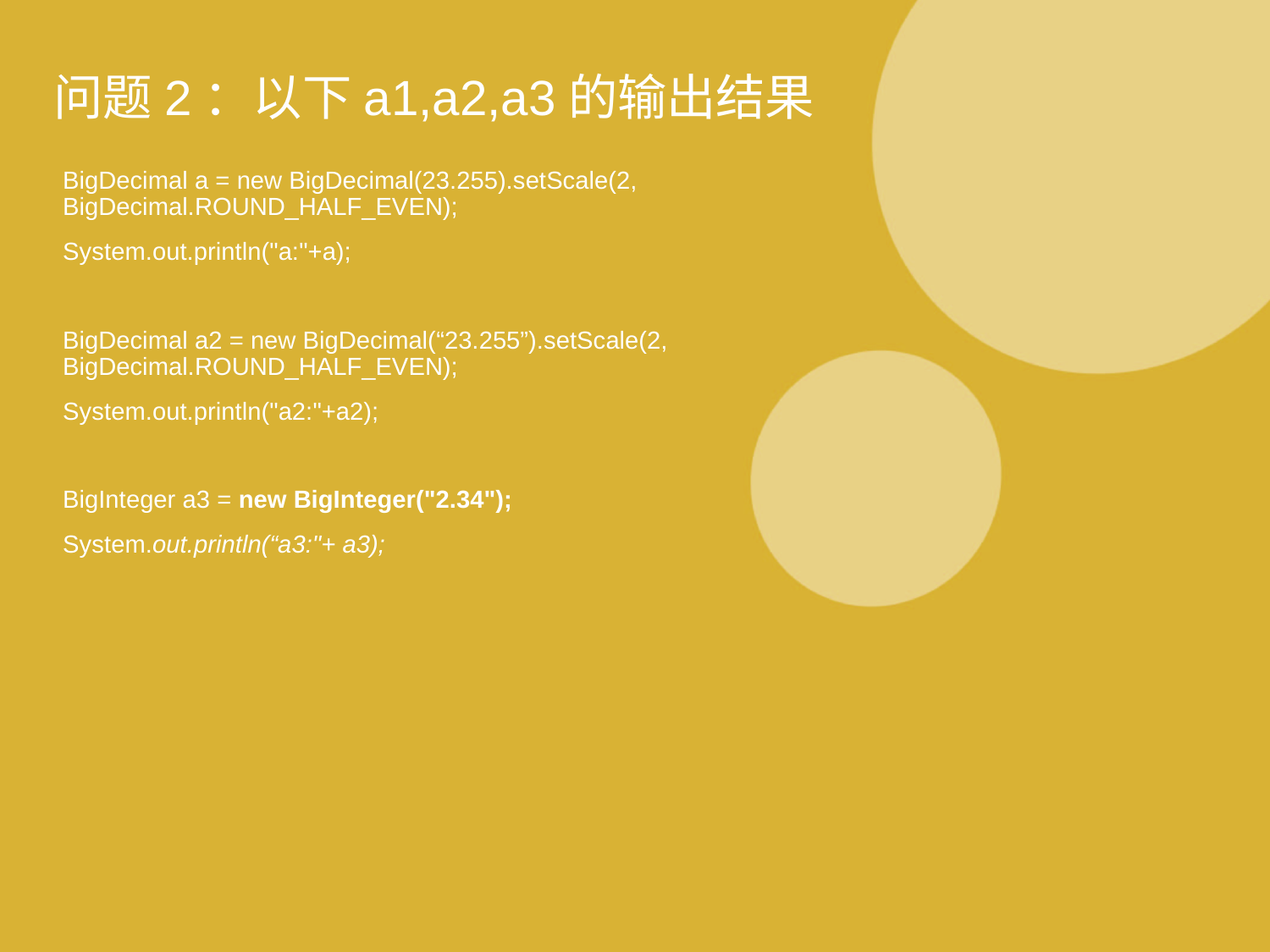

# 问题2：以下a1,a2,a3的输出结果
BigDecimal a = new BigDecimal(23.255).setScale(2, BigDecimal.ROUND_HALF_EVEN);
System.out.println("a:"+a);

BigDecimal a2 = new BigDecimal(“23.255”).setScale(2, BigDecimal.ROUND_HALF_EVEN);
System.out.println("a2:"+a2);

BigInteger a3 = new BigInteger("2.34");
System.out.println(“a3:"+ a3);